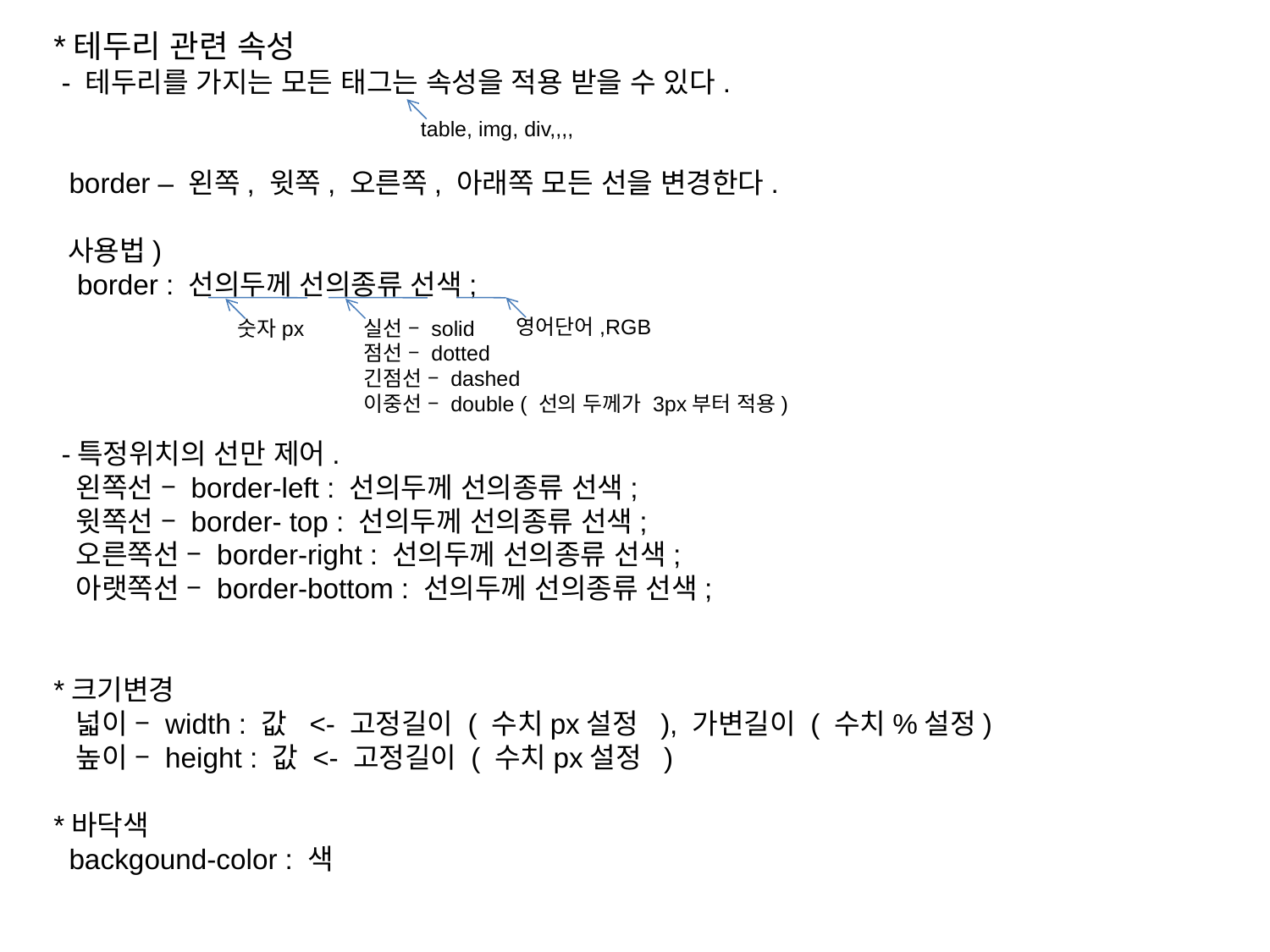

*테두리 관련 속성
 - 테두리를 가지는 모든 태그는 속성을 적용 받을 수 있다.

  border – 왼쪽, 윗쪽, 오른쪽, 아래쪽 모든 선을 변경한다.

 사용법)
   border : 선의두께 선의종류 선색;

 -특정위치의 선만 제어.
  왼쪽선 – border-left : 선의두께 선의종류 선색;
  윗쪽선 – border- top : 선의두께 선의종류 선색;
  오른쪽선 – border-right : 선의두께 선의종류 선색;
  아랫쪽선 – border-bottom : 선의두께 선의종류 선색;

*크기변경
  넓이 – width : 값  <- 고정길이 ( 수치px설정  ), 가변길이 ( 수치%설정)
  높이 – height : 값 <- 고정길이 ( 수치px설정  )

*바닥색
  backgound-color : 색

table, img, div,,,,
영어단어,RGB
숫자px
실선 – solid
점선 – dotted
긴점선 – dashed
이중선 – double ( 선의 두께가 3px부터 적용)